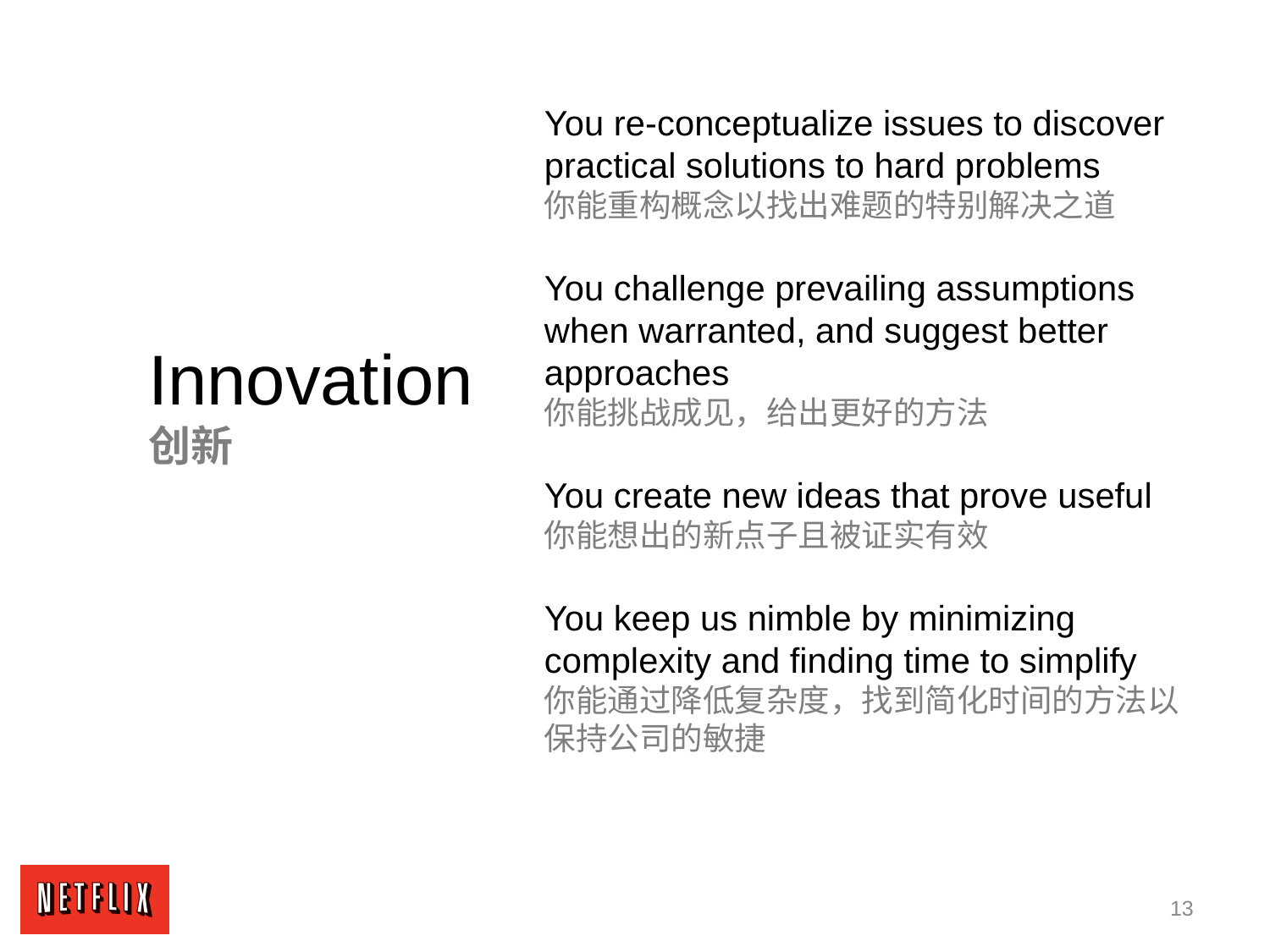

You re-conceptualize issues to discover practical solutions to hard problems
你能重构概念以找出难题的特别解决之道

You challenge prevailing assumptions when warranted, and suggest better approaches
你能挑战成见，给出更好的方法

You create new ideas that prove useful
你能想出的新点子且被证实有效

You keep us nimble by minimizing complexity and finding time to simplify
你能通过降低复杂度，找到简化时间的方法以保持公司的敏捷
Innovation
创新
13